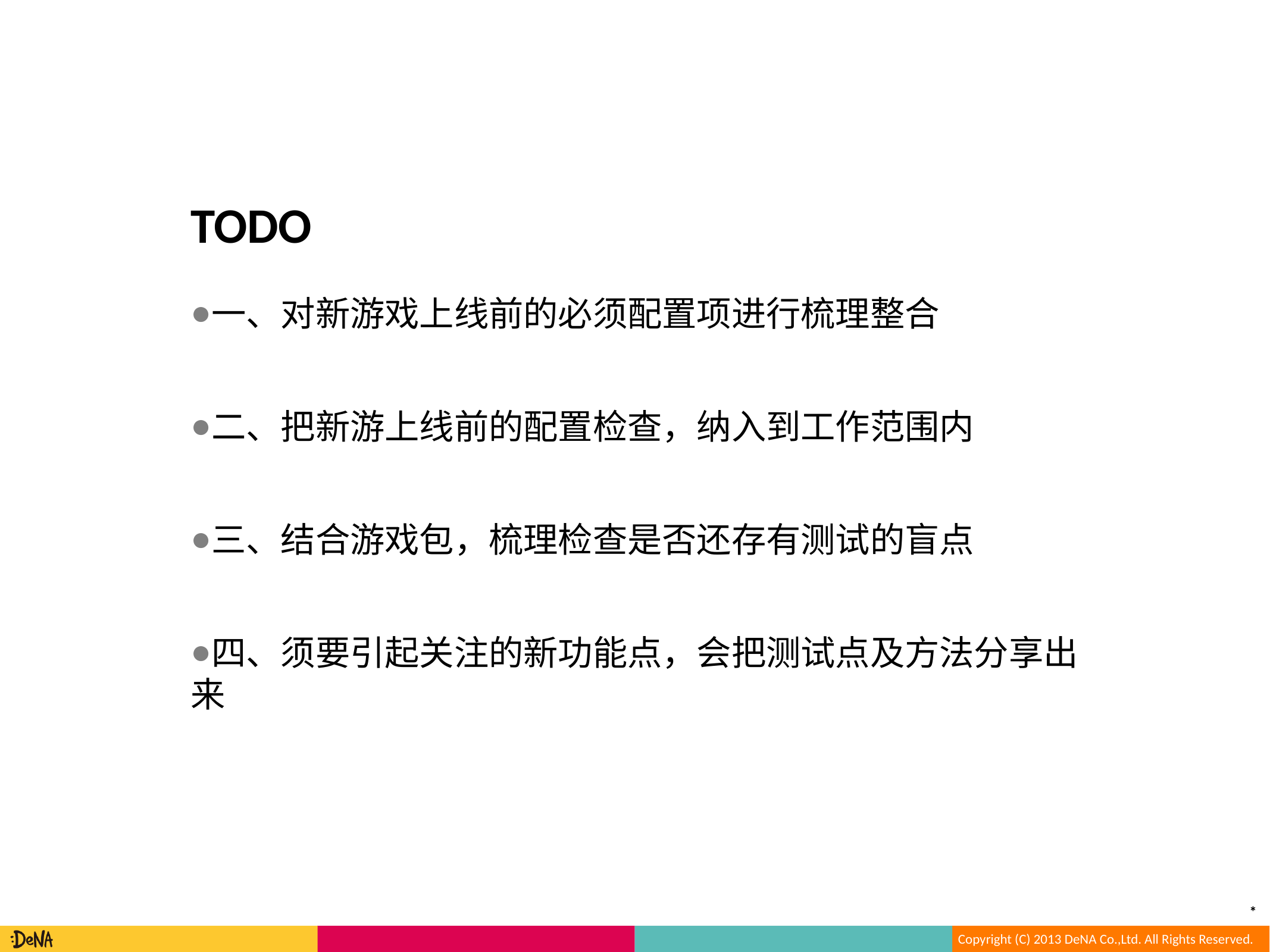

# TODO
一、对新游戏上线前的必须配置项进行梳理整合

二、把新游上线前的配置检查，纳入到工作范围内

三、结合游戏包，梳理检查是否还存有测试的盲点

四、须要引起关注的新功能点，会把测试点及方法分享出来